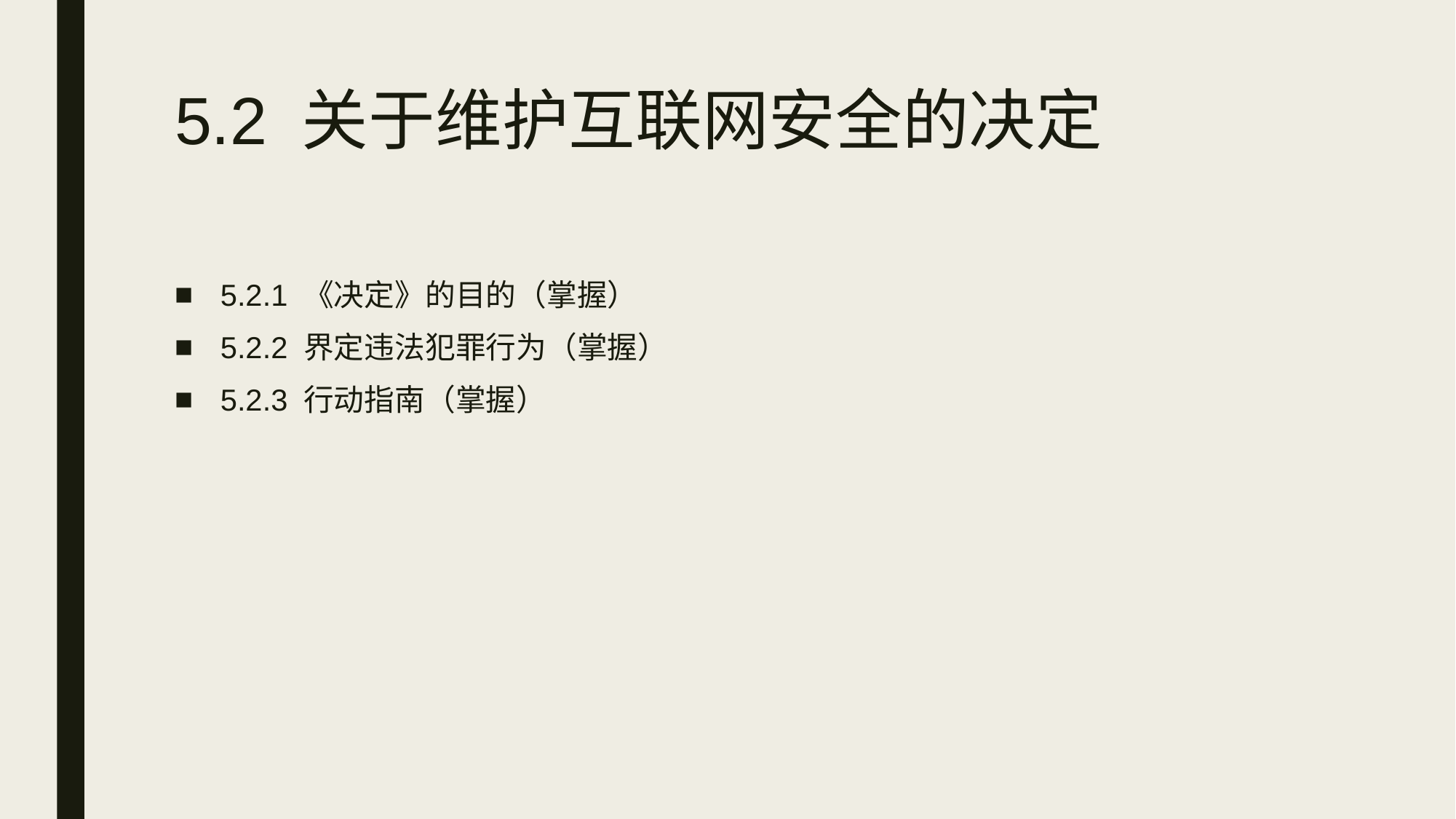

# 5.2 关于维护互联网安全的决定
5.2.1 《决定》的目的（掌握）
5.2.2 界定违法犯罪行为（掌握）
5.2.3 行动指南（掌握）